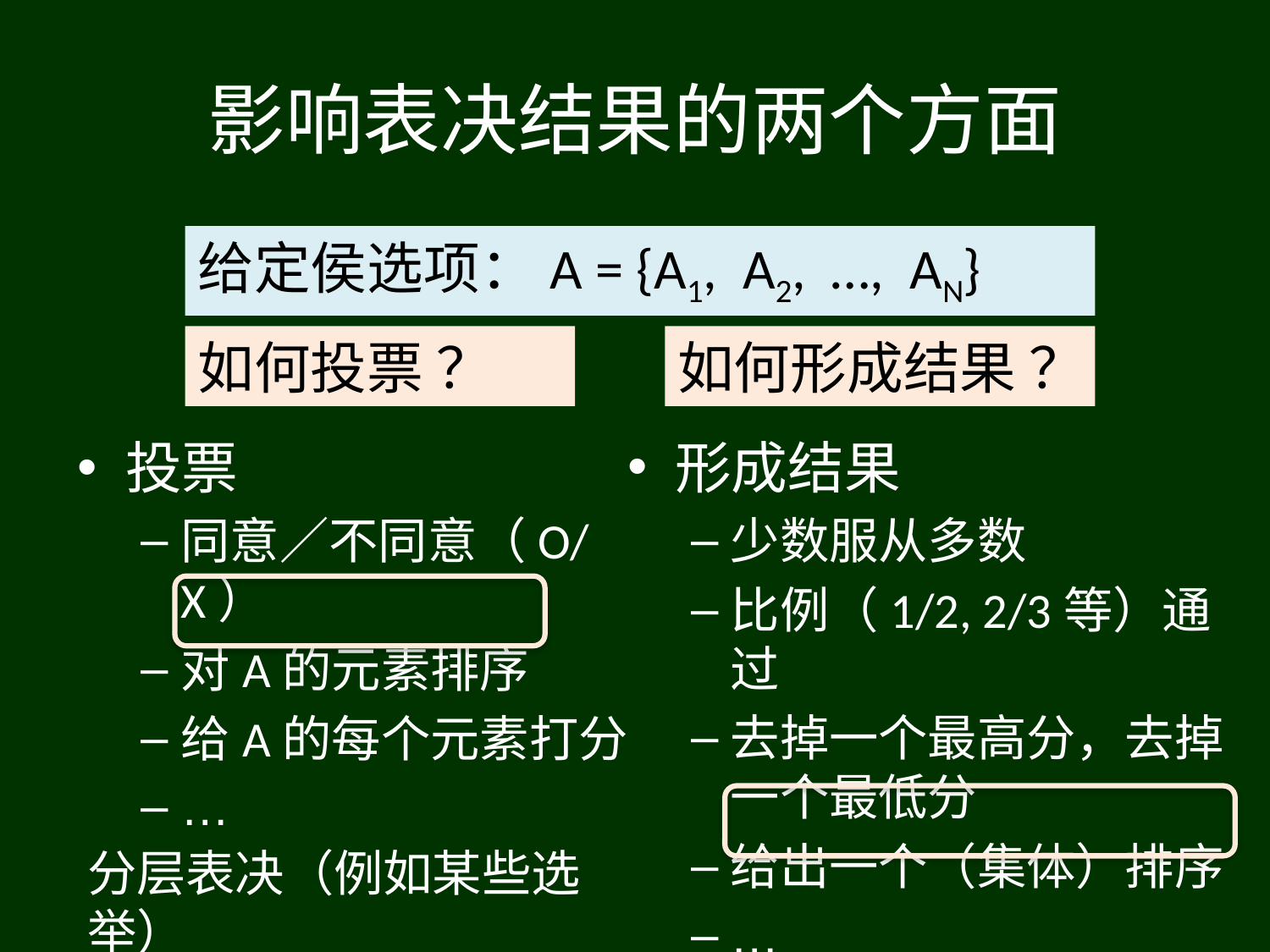

# 影响表决结果的两个方面
给定侯选项：A = {A1,  A2,  …,  AN}
如何投票 ？
如何形成结果 ？
投票
同意／不同意（O/X）
对A的元素排序
给A的每个元素打分
…
形成结果
少数服从多数
比例（1/2, 2/3等）通过
去掉一个最高分，去掉一个最低分
给出一个（集体）排序
…

分层表决（例如某些选举）